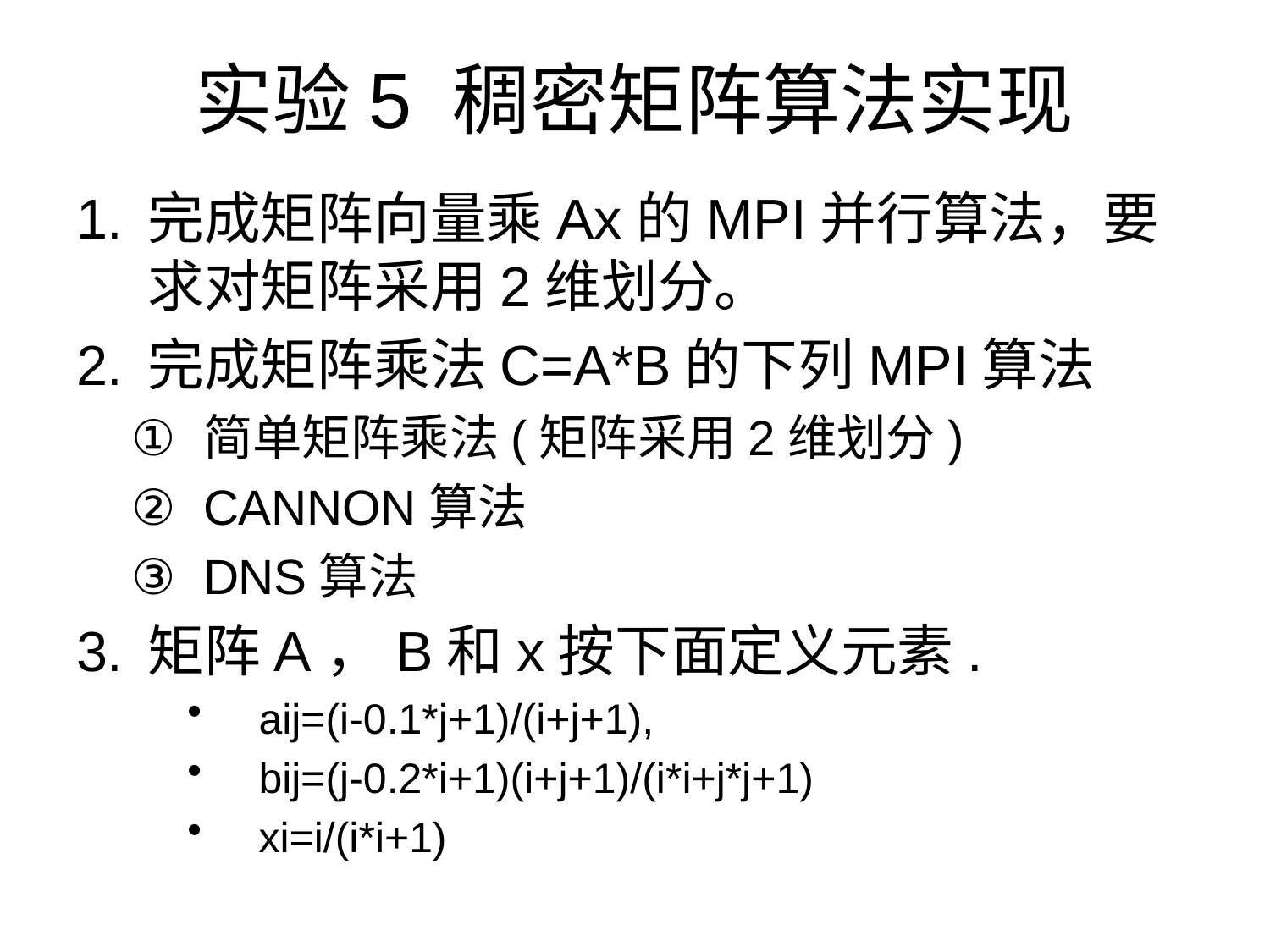

# 实验5 稠密矩阵算法实现
完成矩阵向量乘Ax的MPI并行算法，要求对矩阵采用2维划分。
完成矩阵乘法C=A*B的下列MPI算法
简单矩阵乘法(矩阵采用2维划分)
CANNON算法
DNS算法
矩阵A，B和x按下面定义元素.
aij=(i-0.1*j+1)/(i+j+1),
bij=(j-0.2*i+1)(i+j+1)/(i*i+j*j+1)
xi=i/(i*i+1)